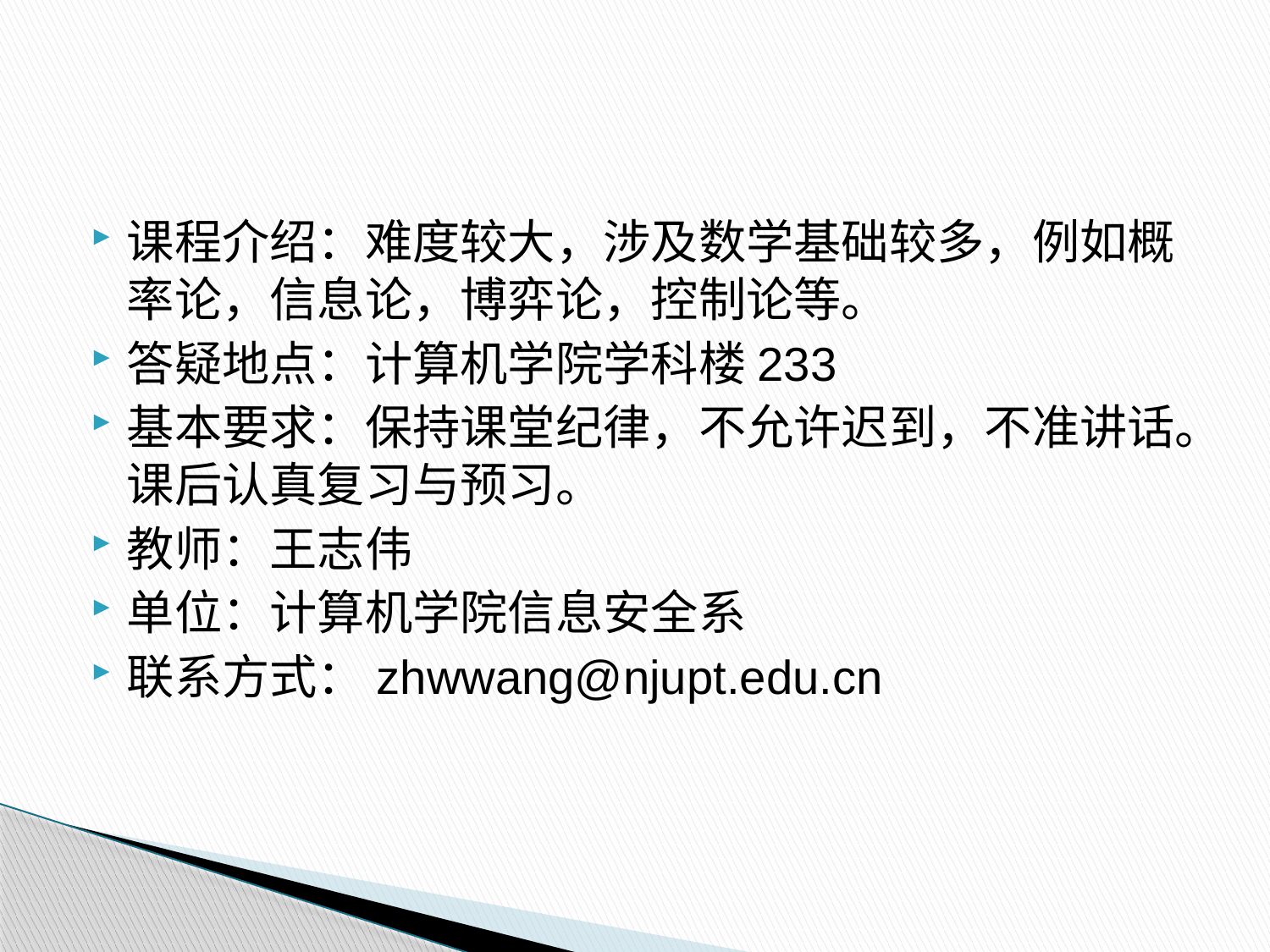

#
课程介绍：难度较大，涉及数学基础较多，例如概率论，信息论，博弈论，控制论等。
答疑地点：计算机学院学科楼233
基本要求：保持课堂纪律，不允许迟到，不准讲话。课后认真复习与预习。
教师：王志伟
单位：计算机学院信息安全系
联系方式：zhwwang@njupt.edu.cn